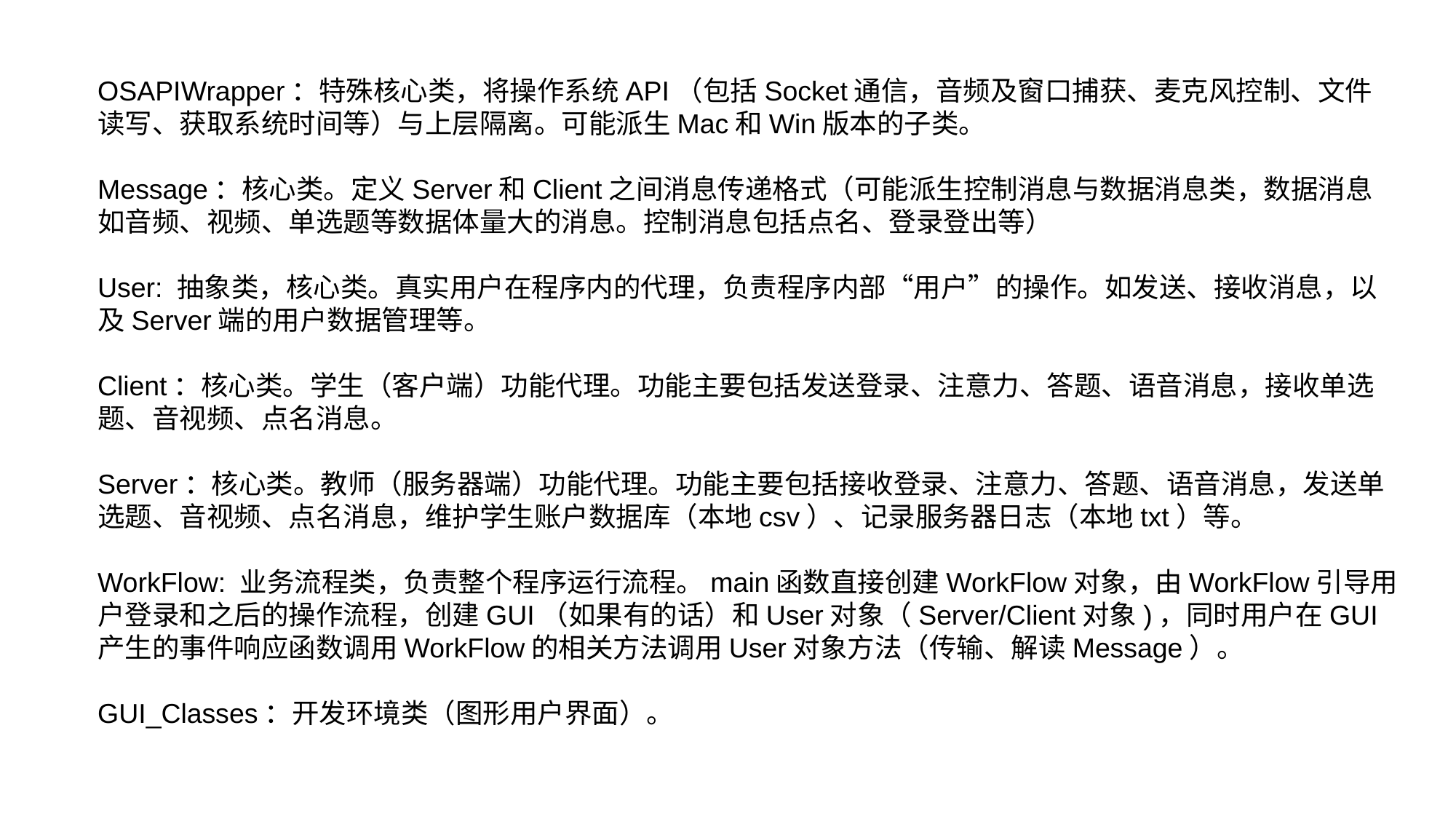

OSAPIWrapper：特殊核心类，将操作系统API（包括Socket通信，音频及窗口捕获、麦克风控制、文件读写、获取系统时间等）与上层隔离。可能派生Mac和Win版本的子类。

Message：核心类。定义Server和Client之间消息传递格式（可能派生控制消息与数据消息类，数据消息如音频、视频、单选题等数据体量大的消息。控制消息包括点名、登录登出等）

User: 抽象类，核心类。真实用户在程序内的代理，负责程序内部“用户”的操作。如发送、接收消息，以及Server端的用户数据管理等。

Client：核心类。学生（客户端）功能代理。功能主要包括发送登录、注意力、答题、语音消息，接收单选题、音视频、点名消息。

Server：核心类。教师（服务器端）功能代理。功能主要包括接收登录、注意力、答题、语音消息，发送单选题、音视频、点名消息，维护学生账户数据库（本地csv）、记录服务器日志（本地txt）等。

WorkFlow: 业务流程类，负责整个程序运行流程。main函数直接创建WorkFlow对象，由WorkFlow引导用户登录和之后的操作流程，创建GUI（如果有的话）和User对象（Server/Client对象)，同时用户在GUI产生的事件响应函数调用WorkFlow的相关方法调用User对象方法（传输、解读Message）。

GUI_Classes：开发环境类（图形用户界面）。